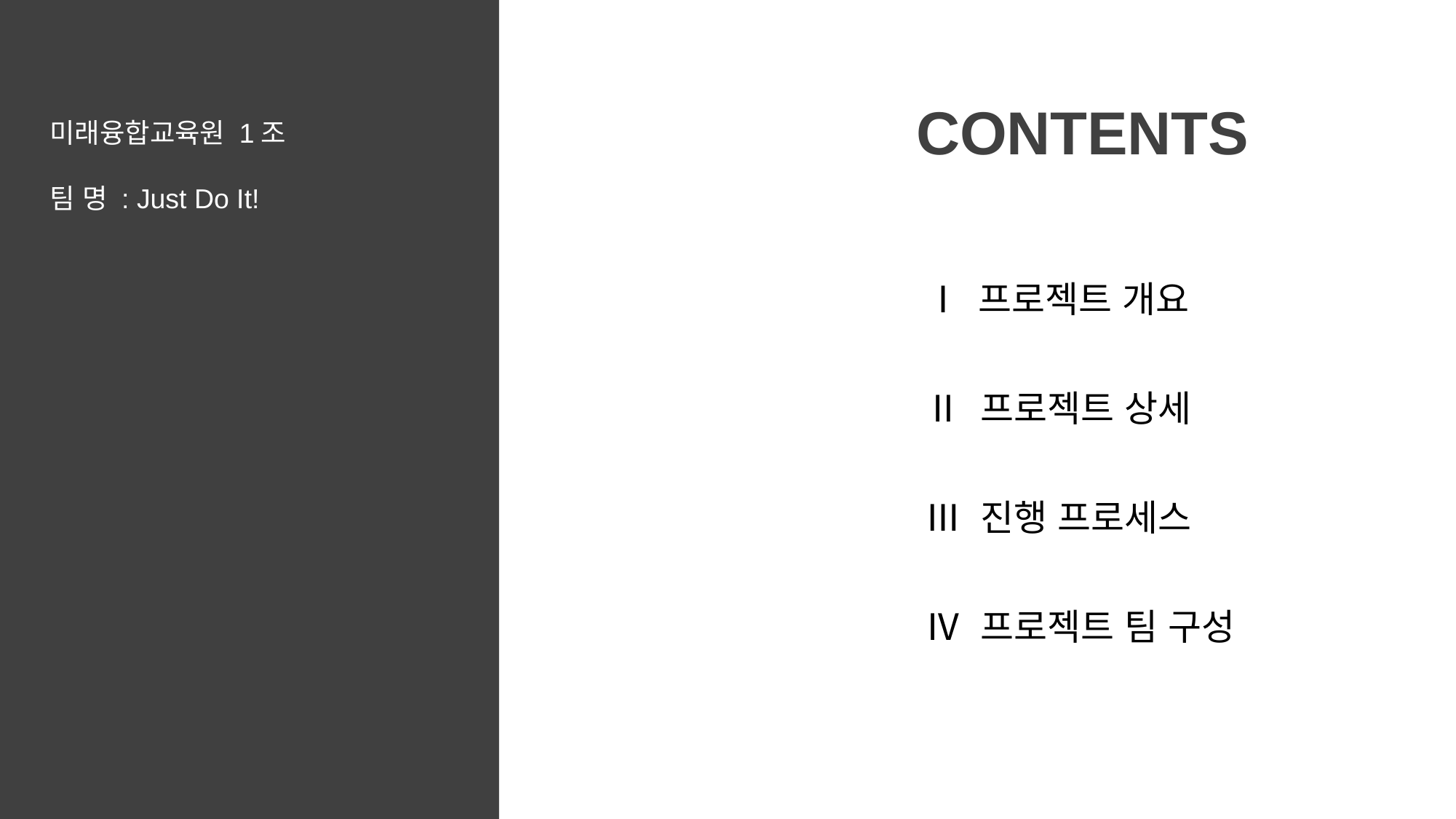

CONTENTS
미래융합교육원 1조

팀 명 : Just Do It!
Ⅰ 프로젝트 개요
Ⅱ 프로젝트 상세
Ⅲ 진행 프로세스
Ⅳ 프로젝트 팀 구성